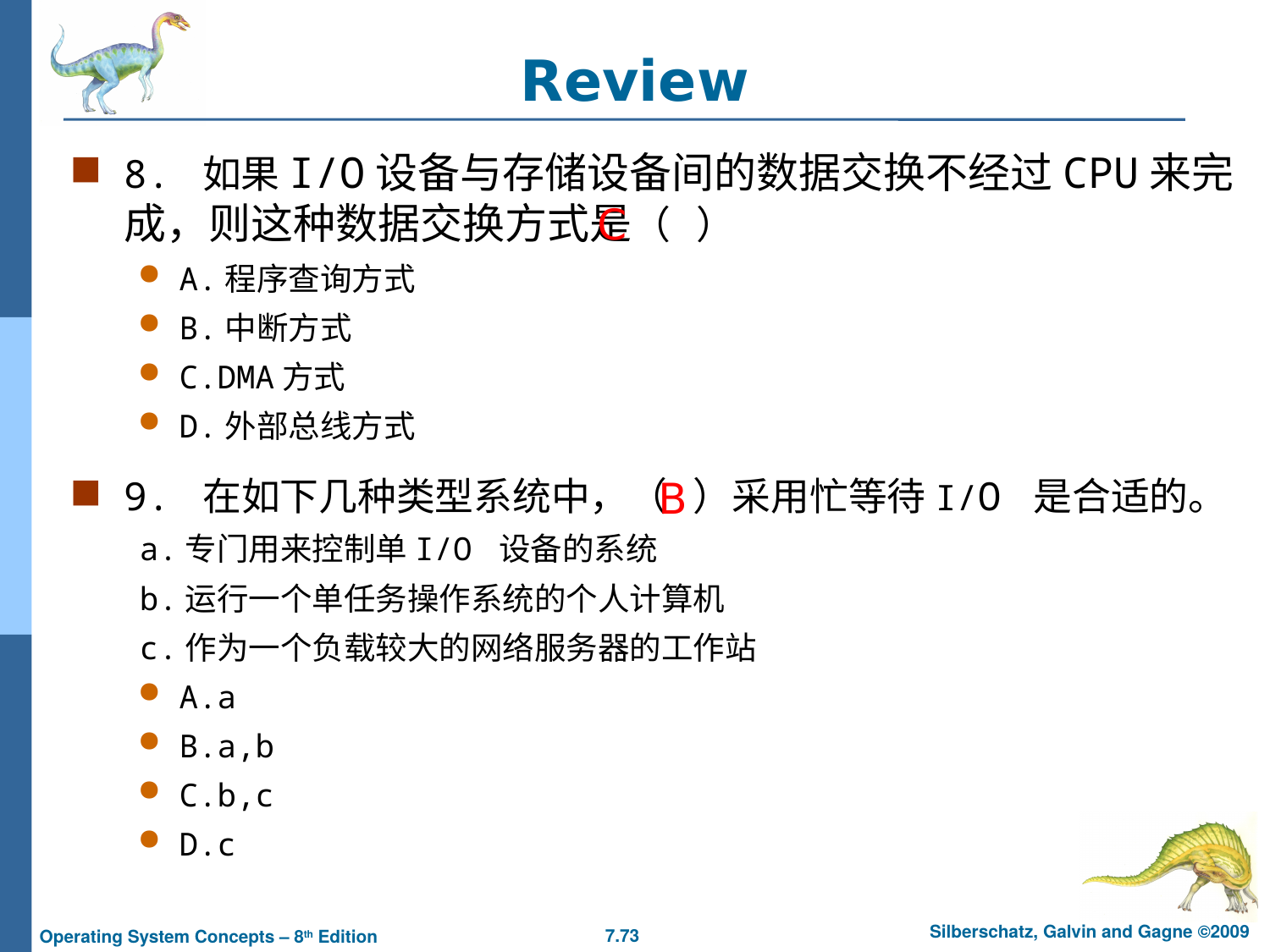

# Review
8. 如果I/O设备与存储设备间的数据交换不经过CPU来完成，则这种数据交换方式是（   ）
A.程序查询方式
B.中断方式
C.DMA方式
D.外部总线方式
C
9. 在如下几种类型系统中，（   ）采用忙等待I/O 是合适的。
a.专门用来控制单I/O 设备的系统
b.运行一个单任务操作系统的个人计算机
c.作为一个负载较大的网络服务器的工作站
A.a
B.a,b
C.b,c
D.c
B